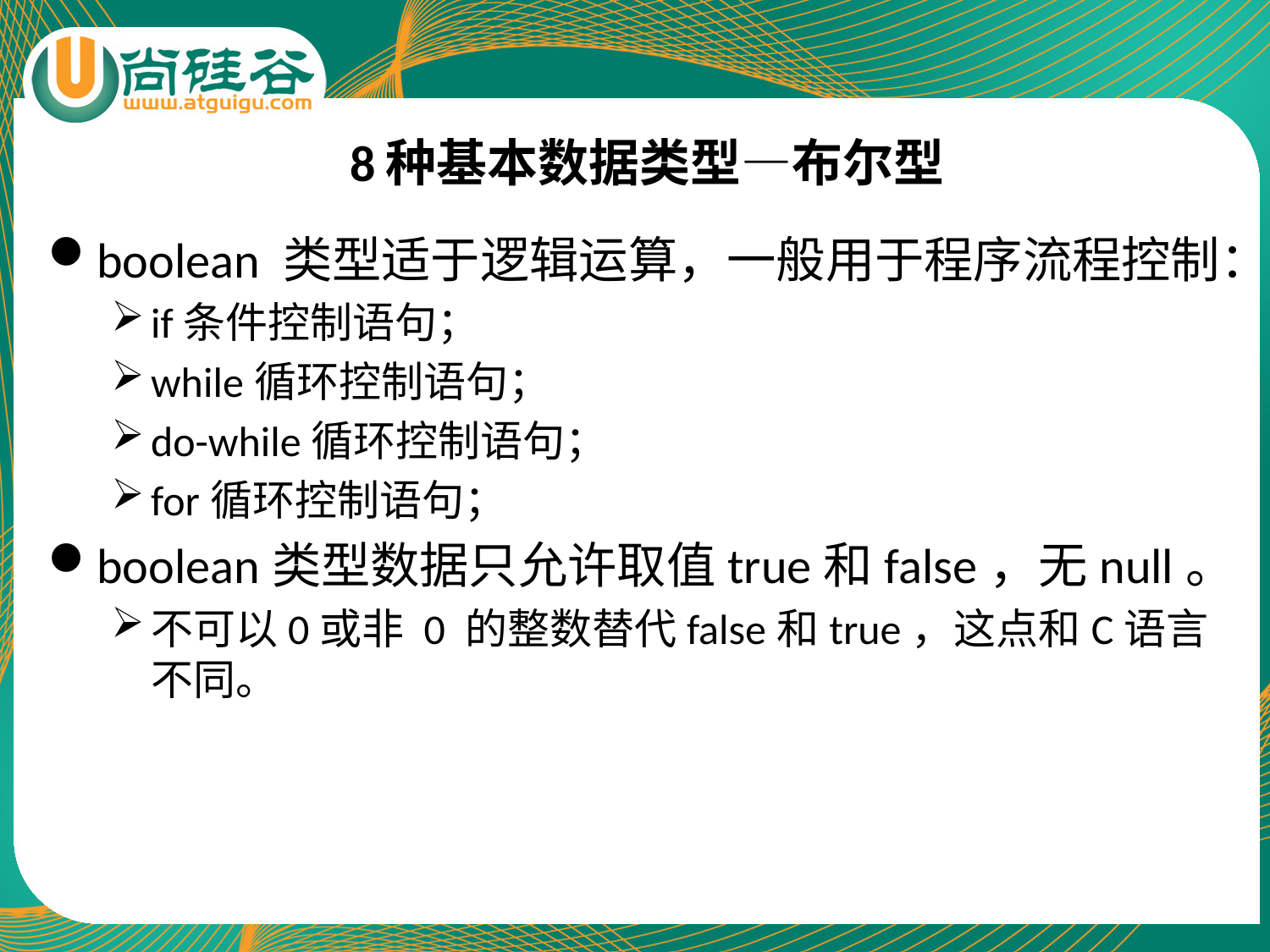

# 8种基本数据类型—布尔型
boolean 类型适于逻辑运算，一般用于程序流程控制：
if条件控制语句；
while循环控制语句；
do-while循环控制语句；
for循环控制语句；
boolean类型数据只允许取值true和false，无null。
不可以0或非 0 的整数替代false和true，这点和C语言不同。